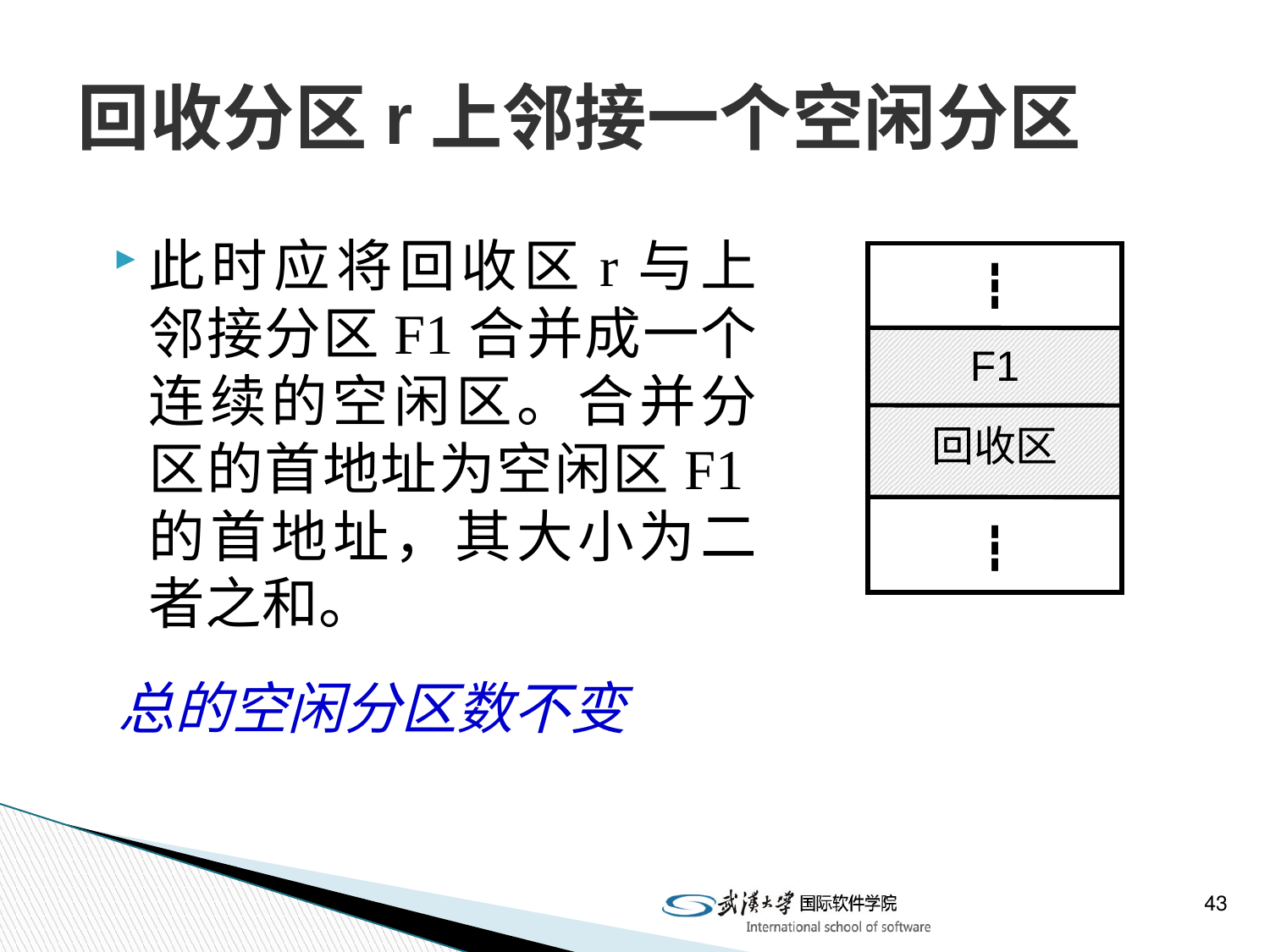

# 回收分区r上邻接一个空闲分区
此时应将回收区r与上邻接分区F1合并成一个连续的空闲区。合并分区的首地址为空闲区F1的首地址，其大小为二者之和。
┇

F1

回收区

┇

总的空闲分区数不变